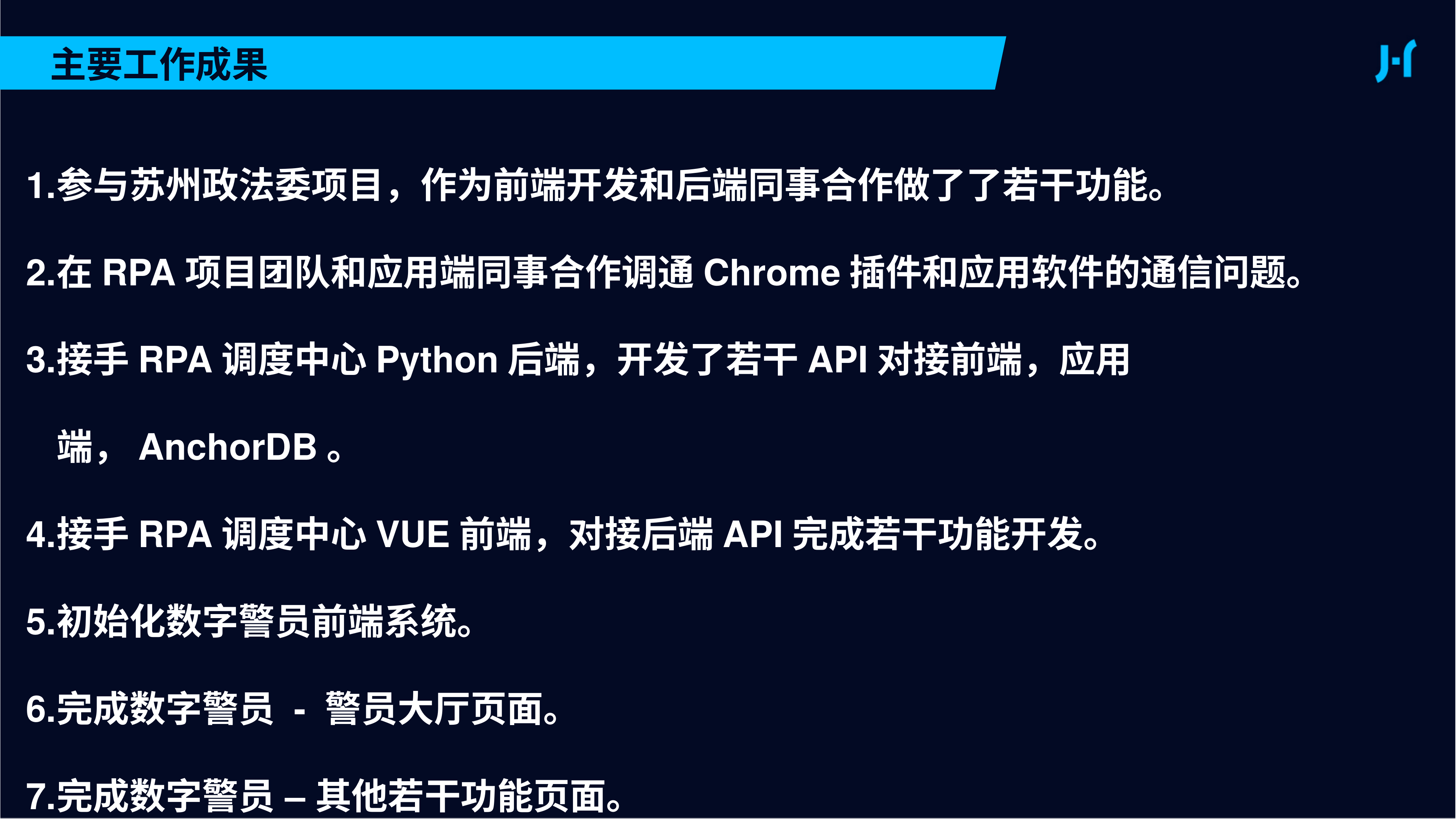

主要工作成果
参与苏州政法委项目，作为前端开发和后端同事合作做了了若干功能。
在RPA项目团队和应用端同事合作调通Chrome插件和应用软件的通信问题。
接手RPA调度中心Python后端，开发了若干API对接前端，应用端，AnchorDB。
接手RPA调度中心VUE前端，对接后端API完成若干功能开发。
初始化数字警员前端系统。
完成数字警员 - 警员大厅页面。
完成数字警员 – 其他若干功能页面。